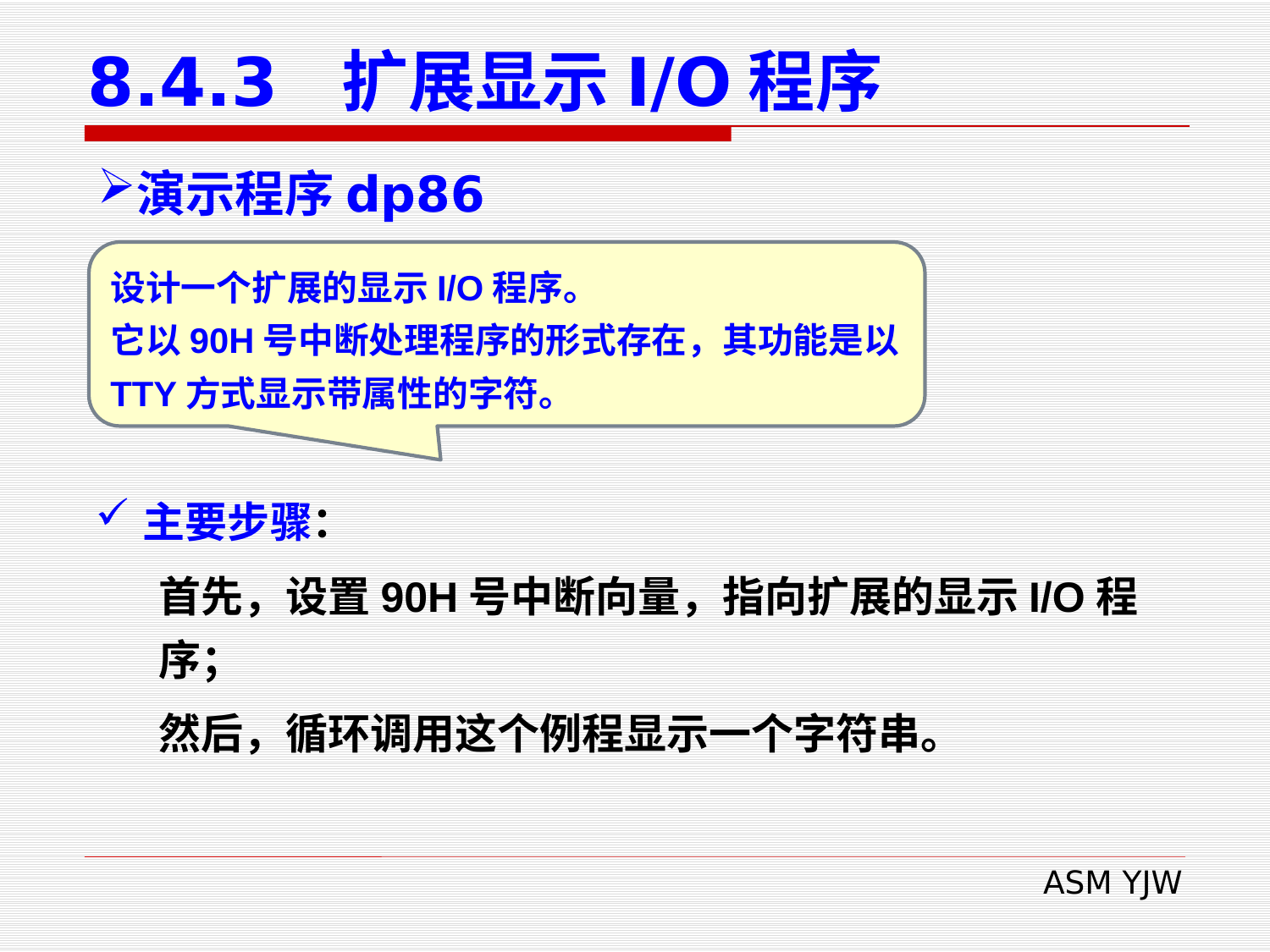

# 8.4.3  扩展显示I/O程序
演示程序dp86
设计一个扩展的显示I/O程序。
它以90H号中断处理程序的形式存在，其功能是以TTY方式显示带属性的字符。

主要步骤：
首先，设置90H号中断向量，指向扩展的显示I/O程序；
然后，循环调用这个例程显示一个字符串。